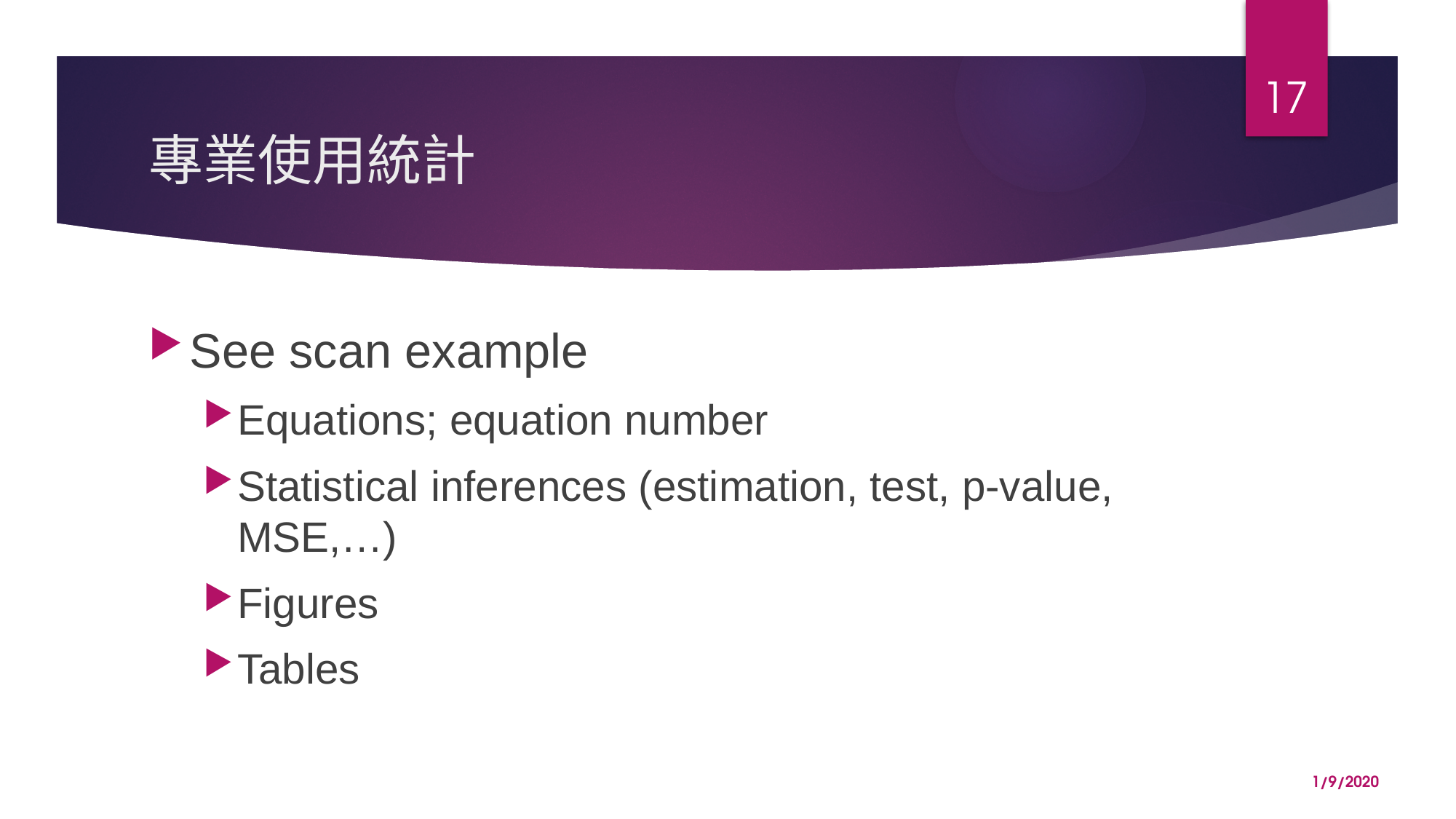

17
# 專業使用統計
See scan example
Equations; equation number
Statistical inferences (estimation, test, p-value, MSE,…)
Figures
Tables
1/9/2020